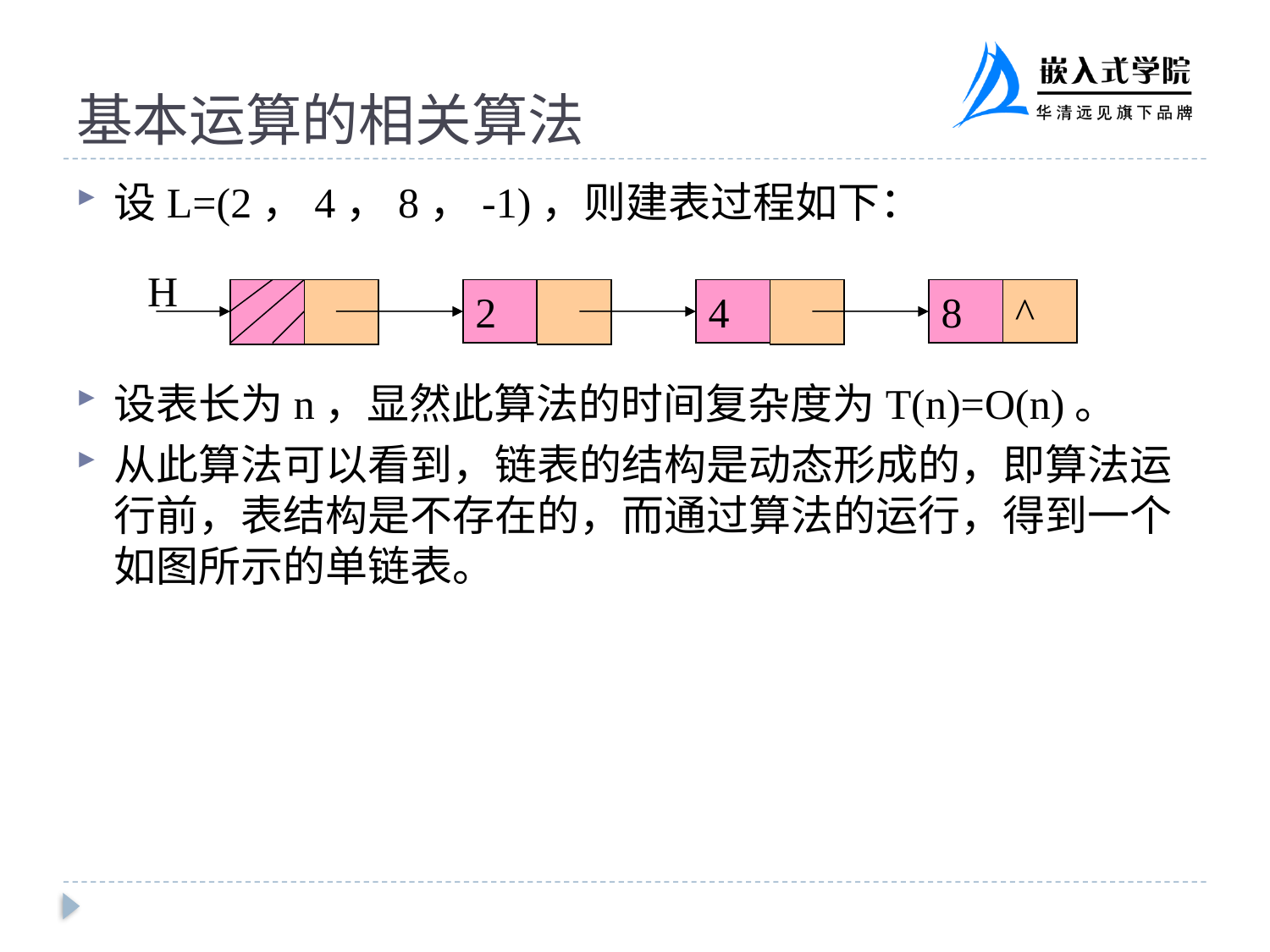

# 基本运算的相关算法
设L=(2，4，8，-1)，则建表过程如下：

设表长为n，显然此算法的时间复杂度为T(n)=O(n)。
从此算法可以看到，链表的结构是动态形成的，即算法运行前，表结构是不存在的，而通过算法的运行，得到一个如图所示的单链表。

H

2

4

8
^

65